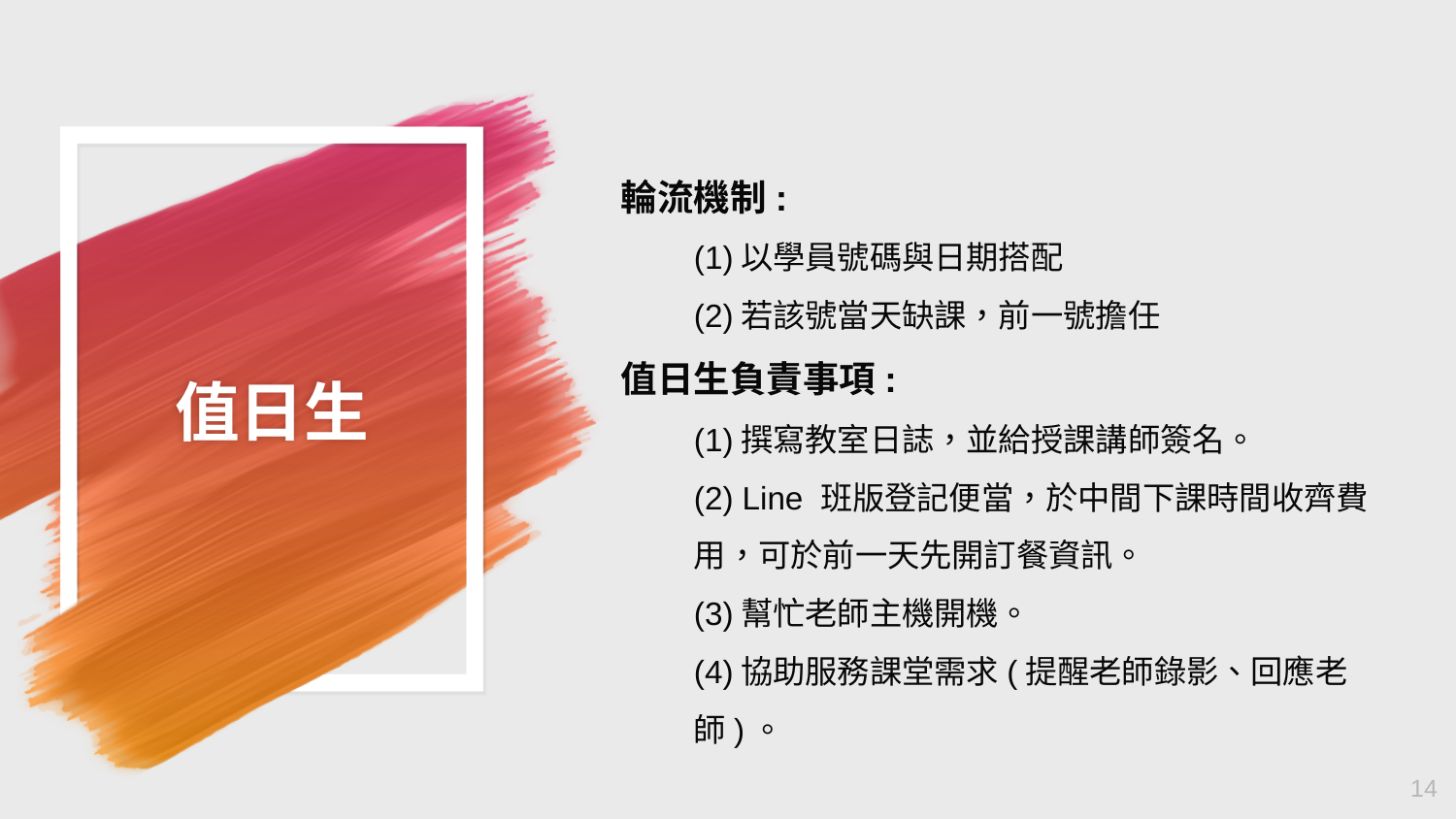

輪流機制:
(1)以學員號碼與日期搭配
(2)若該號當天缺課，前一號擔任
值日生負責事項:
(1)撰寫教室日誌，並給授課講師簽名。
(2) Line 班版登記便當，於中間下課時間收齊費用，可於前一天先開訂餐資訊。
(3)幫忙老師主機開機。
(4)協助服務課堂需求(提醒老師錄影、回應老師)。
# 值日生
14